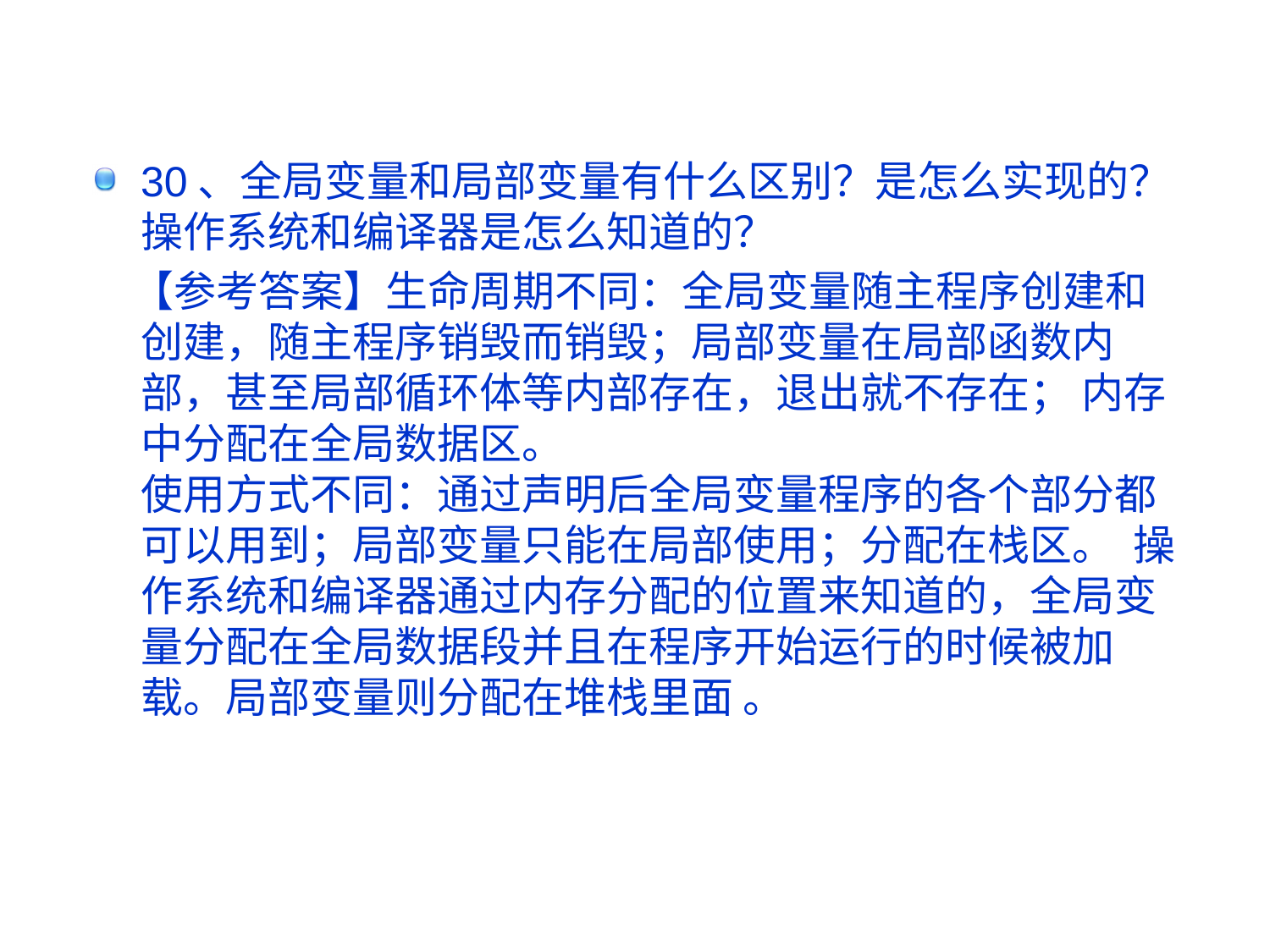

30、全局变量和局部变量有什么区别？是怎么实现的？操作系统和编译器是怎么知道的？
   【参考答案】生命周期不同：全局变量随主程序创建和创建，随主程序销毁而销毁；局部变量在局部函数内部，甚至局部循环体等内部存在，退出就不存在； 内存中分配在全局数据区。
使用方式不同：通过声明后全局变量程序的各个部分都可以用到；局部变量只能在局部使用；分配在栈区。  操作系统和编译器通过内存分配的位置来知道的，全局变量分配在全局数据段并且在程序开始运行的时候被加载。局部变量则分配在堆栈里面 。